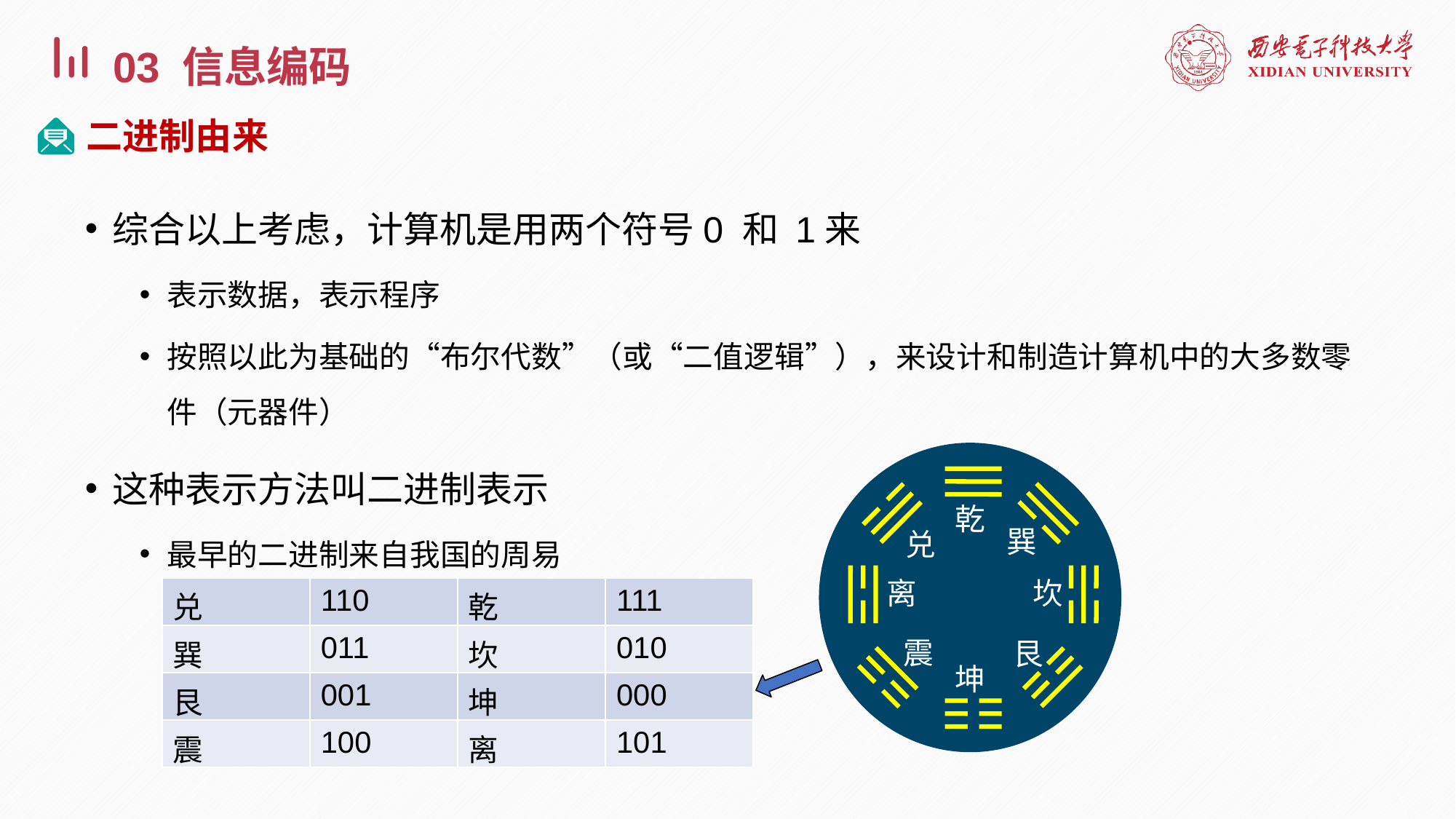

03 信息编码
二进制由来

综合以上考虑，计算机是用两个符号0 和 1来
表示数据，表示程序
按照以此为基础的“布尔代数”（或“二值逻辑”），来设计和制造计算机中的大多数零件（元器件）
这种表示方法叫二进制表示
最早的二进制来自我国的周易

乾

巽
兑

离
坎

震
艮
坤

| 兑 | 110 | 乾 | 111 |
| --- | --- | --- | --- |
| 巽 | 011 | 坎 | 010 |
| 艮 | 001 | 坤 | 000 |
| 震 | 100 | 离 | 101 |